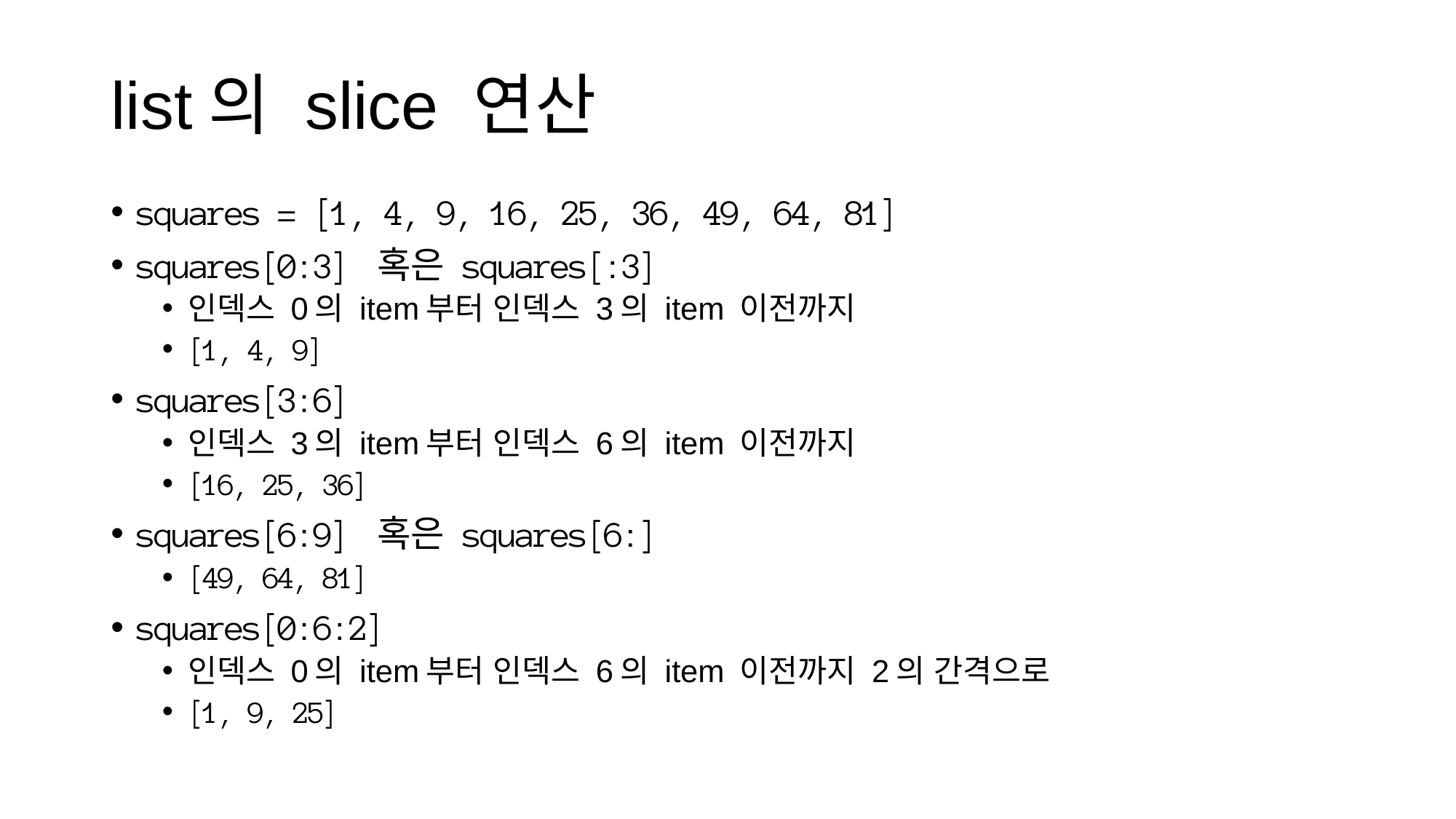

# list의 slice 연산
squares = [1, 4, 9, 16, 25, 36, 49, 64, 81]
squares[0:3] 혹은 squares[:3]
인덱스 0의 item부터 인덱스 3의 item 이전까지
[1, 4, 9]
squares[3:6]
인덱스 3의 item부터 인덱스 6의 item 이전까지
[16, 25, 36]
squares[6:9] 혹은 squares[6:]
[49, 64, 81]
squares[0:6:2]
인덱스 0의 item부터 인덱스 6의 item 이전까지 2의 간격으로
[1, 9, 25]